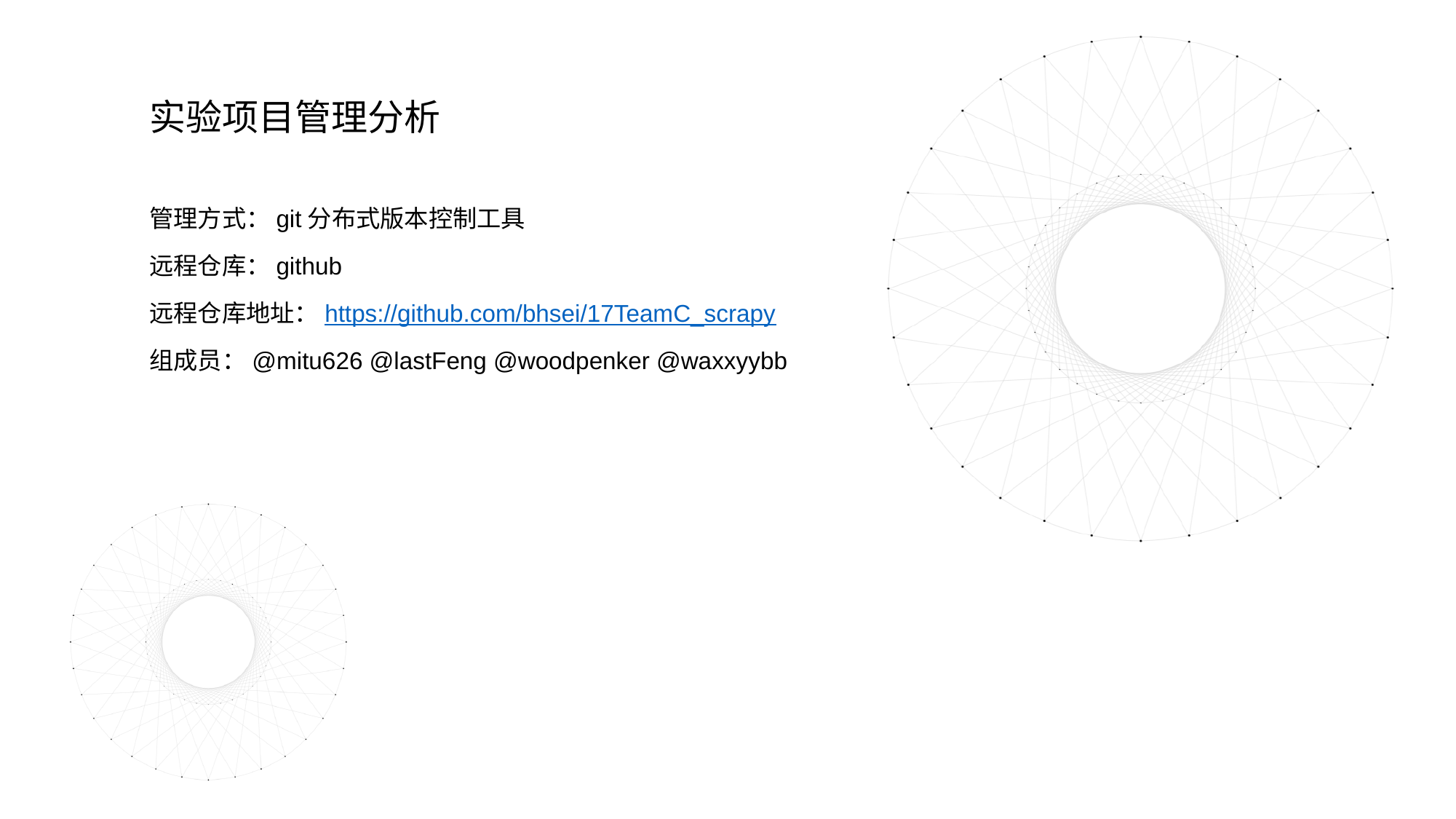

实验项目管理分析
管理方式：git分布式版本控制工具
远程仓库：github
远程仓库地址：https://github.com/bhsei/17TeamC_scrapy
组成员：@mitu626 @lastFeng @woodpenker @waxxyybb